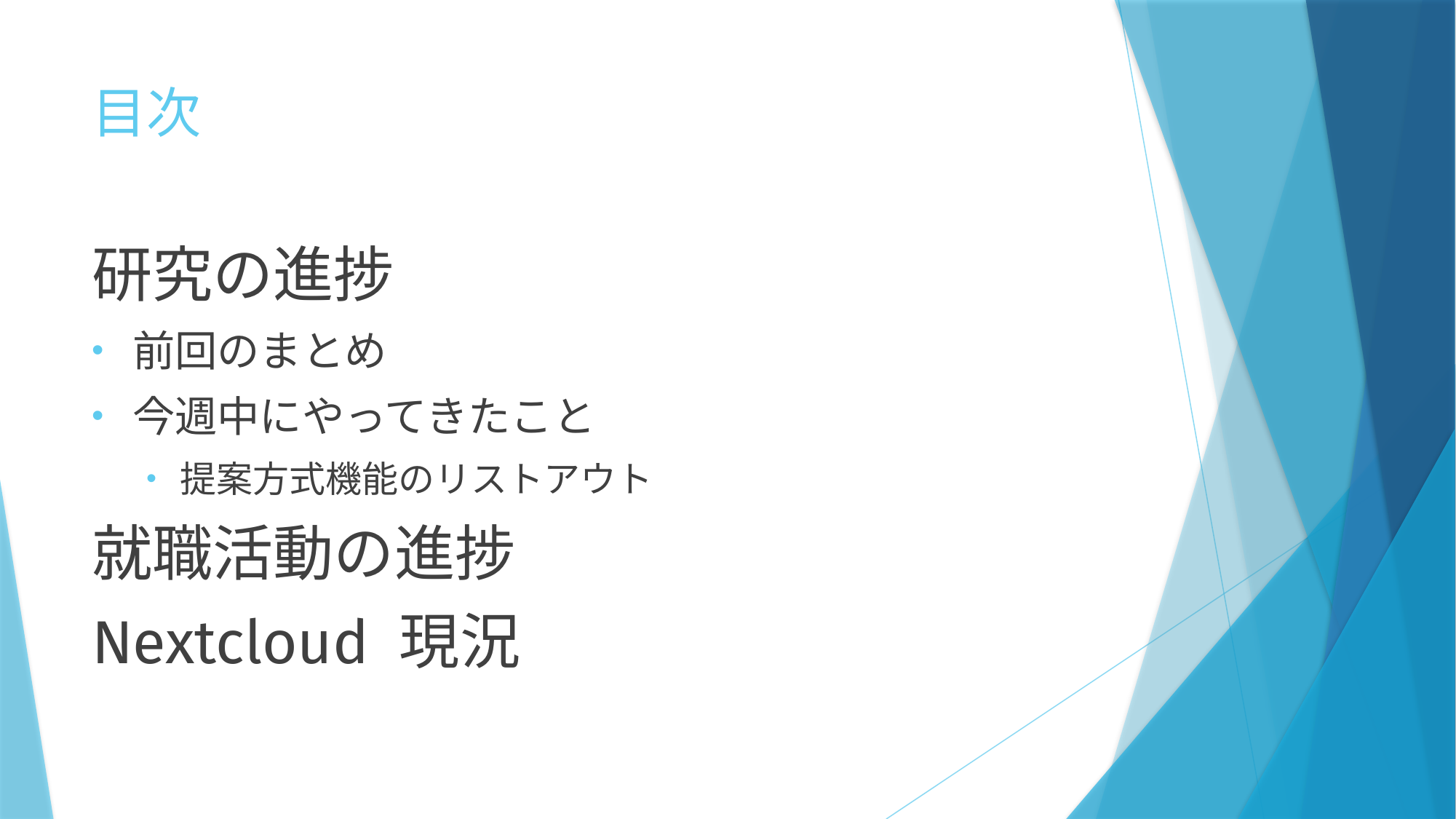

# 目次
研究の進捗
前回のまとめ
今週中にやってきたこと
提案方式機能のリストアウト
就職活動の進捗
Nextcloud 現況